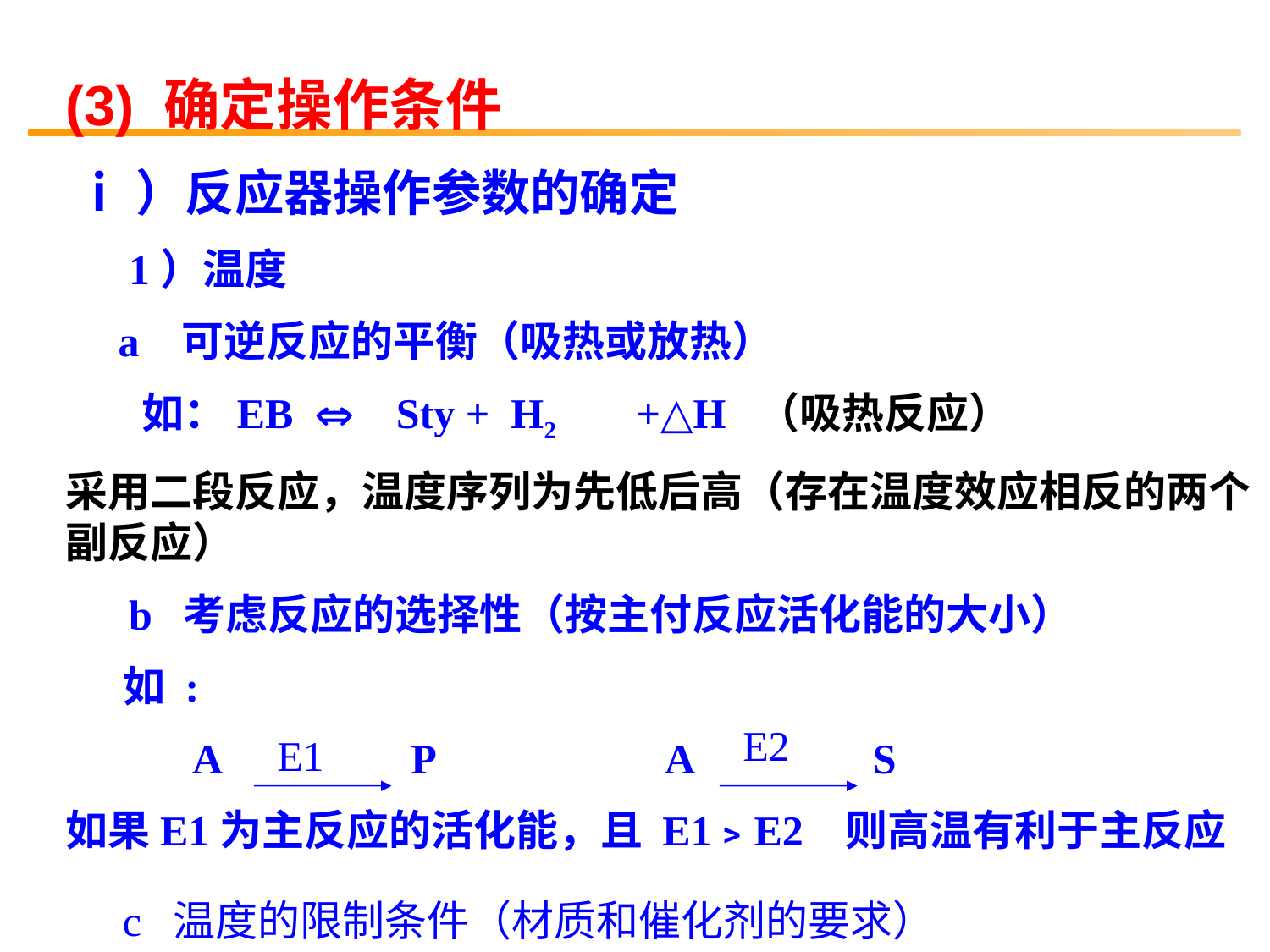

(3) 确定操作条件
 ⅰ）反应器操作参数的确定
      1）温度
     a   可逆反应的平衡（吸热或放热）
       如：EB  ⇔    Sty +  H2        +△H  （吸热反应）
采用二段反应，温度序列为先低后高（存在温度效应相反的两个副反应）
      b  考虑反应的选择性（按主付反应活化能的大小）
     如 :
            A                  P                      A                 S
如果E1为主反应的活化能，且 E1﹥E2   则高温有利于主反应

E2
E1

c  温度的限制条件（材质和催化剂的要求）